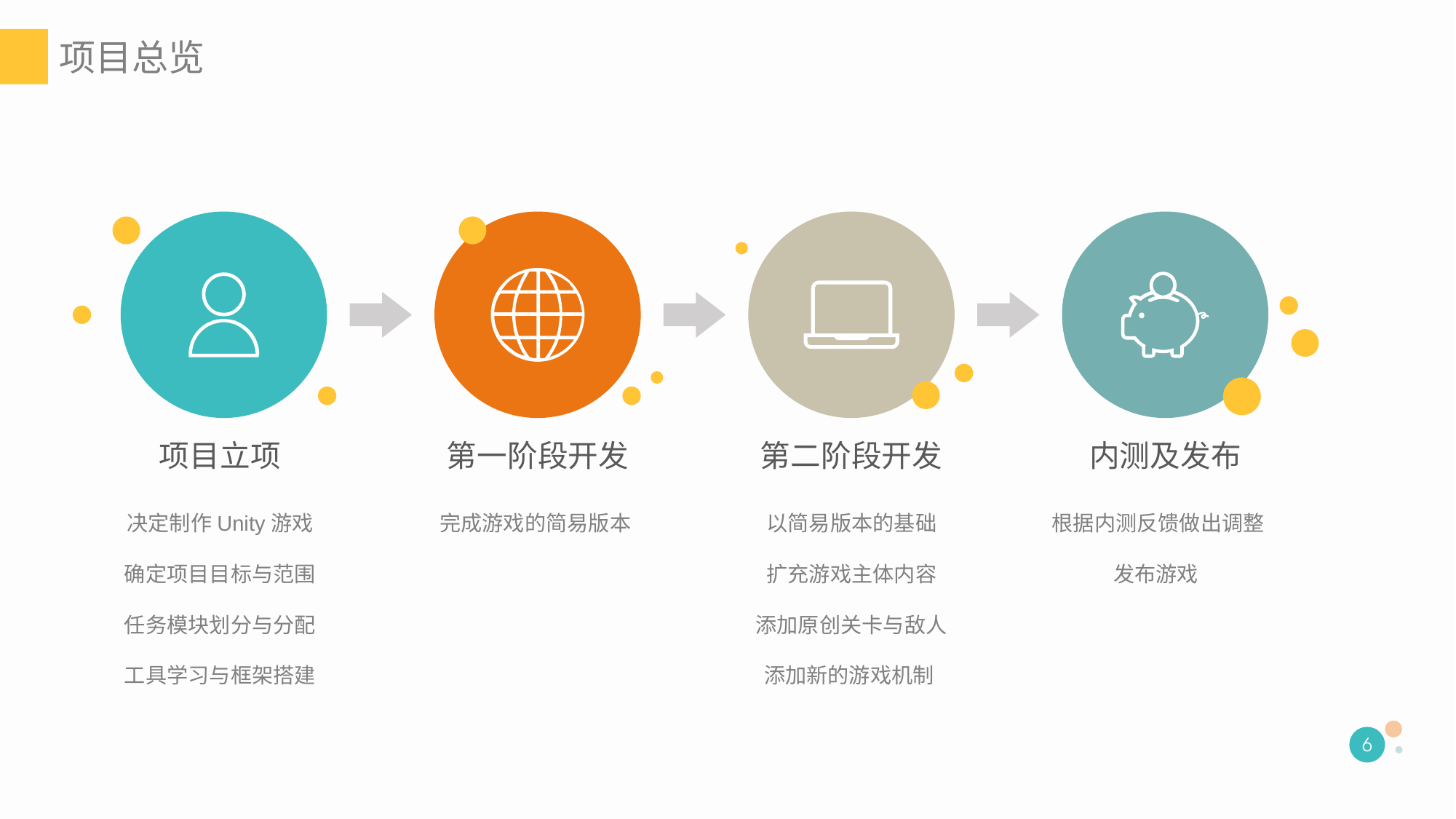

项目总览

内测及发布

根据内测反馈做出调整

发布游戏
第一阶段开发

完成游戏的简易版本
项目立项

决定制作Unity游戏

确定项目目标与范围

任务模块划分与分配

工具学习与框架搭建
第二阶段开发

以简易版本的基础

扩充游戏主体内容

添加原创关卡与敌人

添加新的游戏机制
6